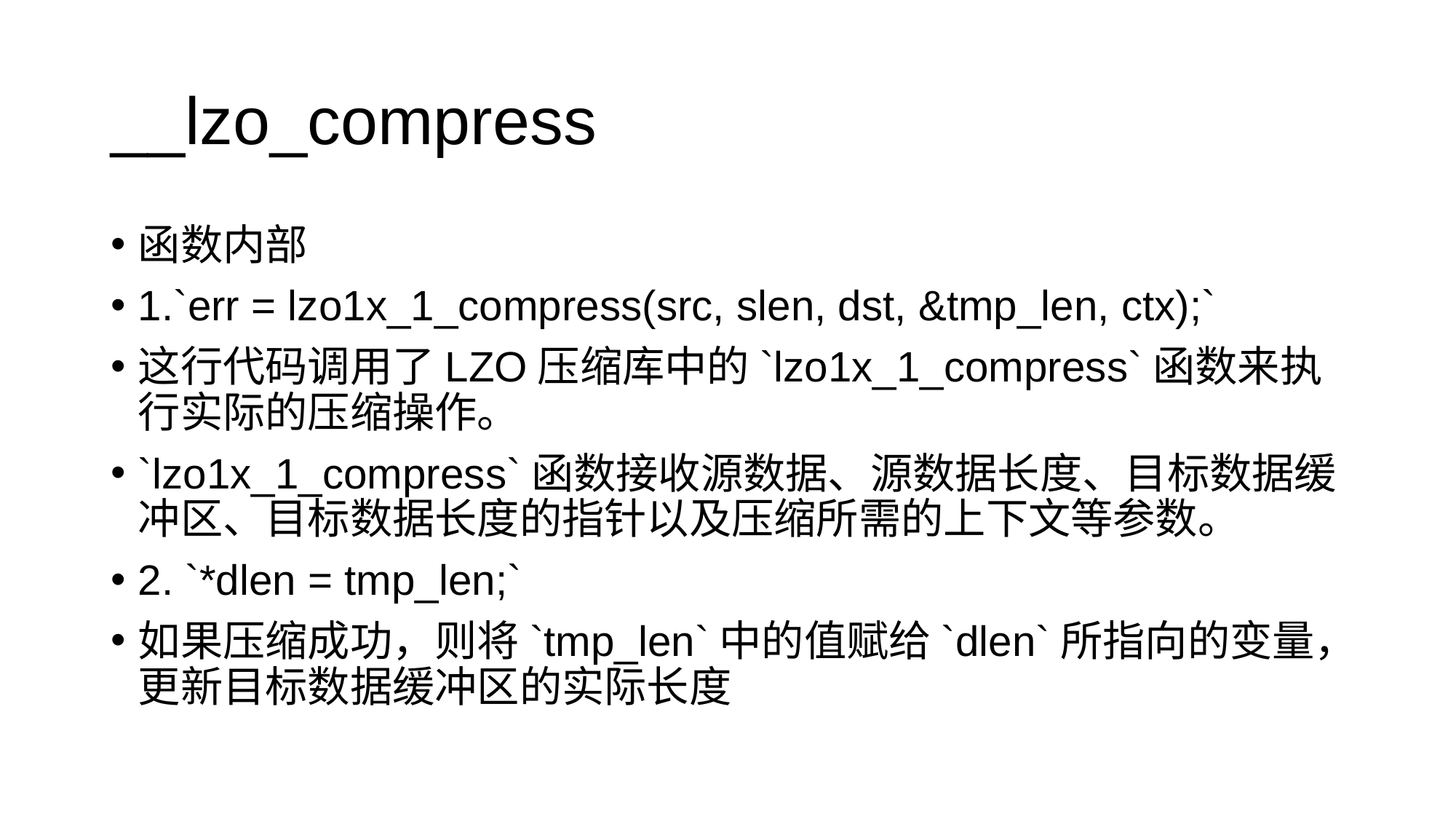

# __lzo_compress
函数内部
1.`err = lzo1x_1_compress(src, slen, dst, &tmp_len, ctx);`
这行代码调用了LZO压缩库中的`lzo1x_1_compress`函数来执行实际的压缩操作。
`lzo1x_1_compress`函数接收源数据、源数据长度、目标数据缓冲区、目标数据长度的指针以及压缩所需的上下文等参数。
2. `*dlen = tmp_len;`
如果压缩成功，则将`tmp_len`中的值赋给`dlen`所指向的变量，更新目标数据缓冲区的实际长度